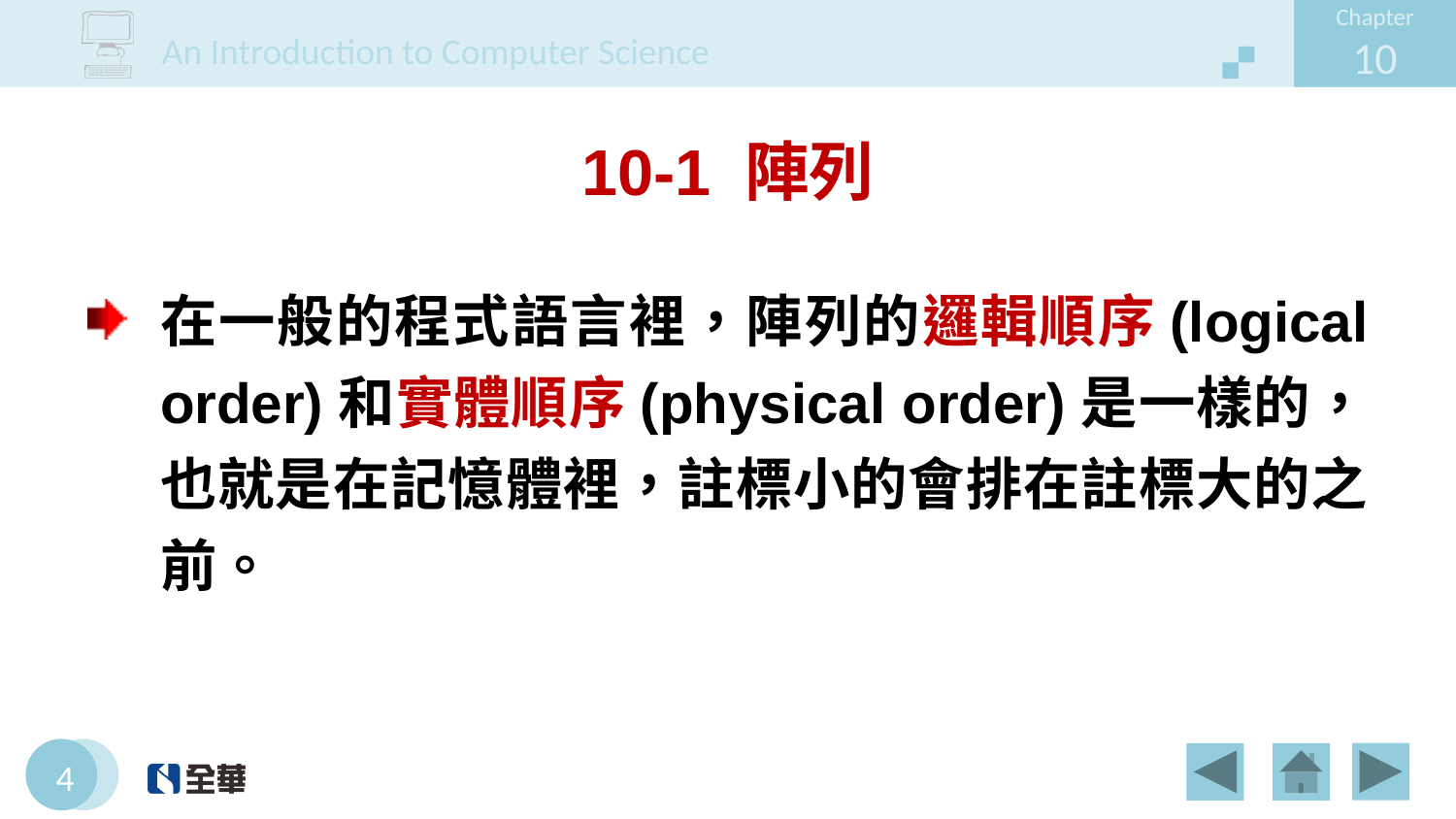

# 10-1 陣列
在一般的程式語言裡，陣列的邏輯順序(logical order)和實體順序(physical order)是一樣的，也就是在記憶體裡，註標小的會排在註標大的之前。